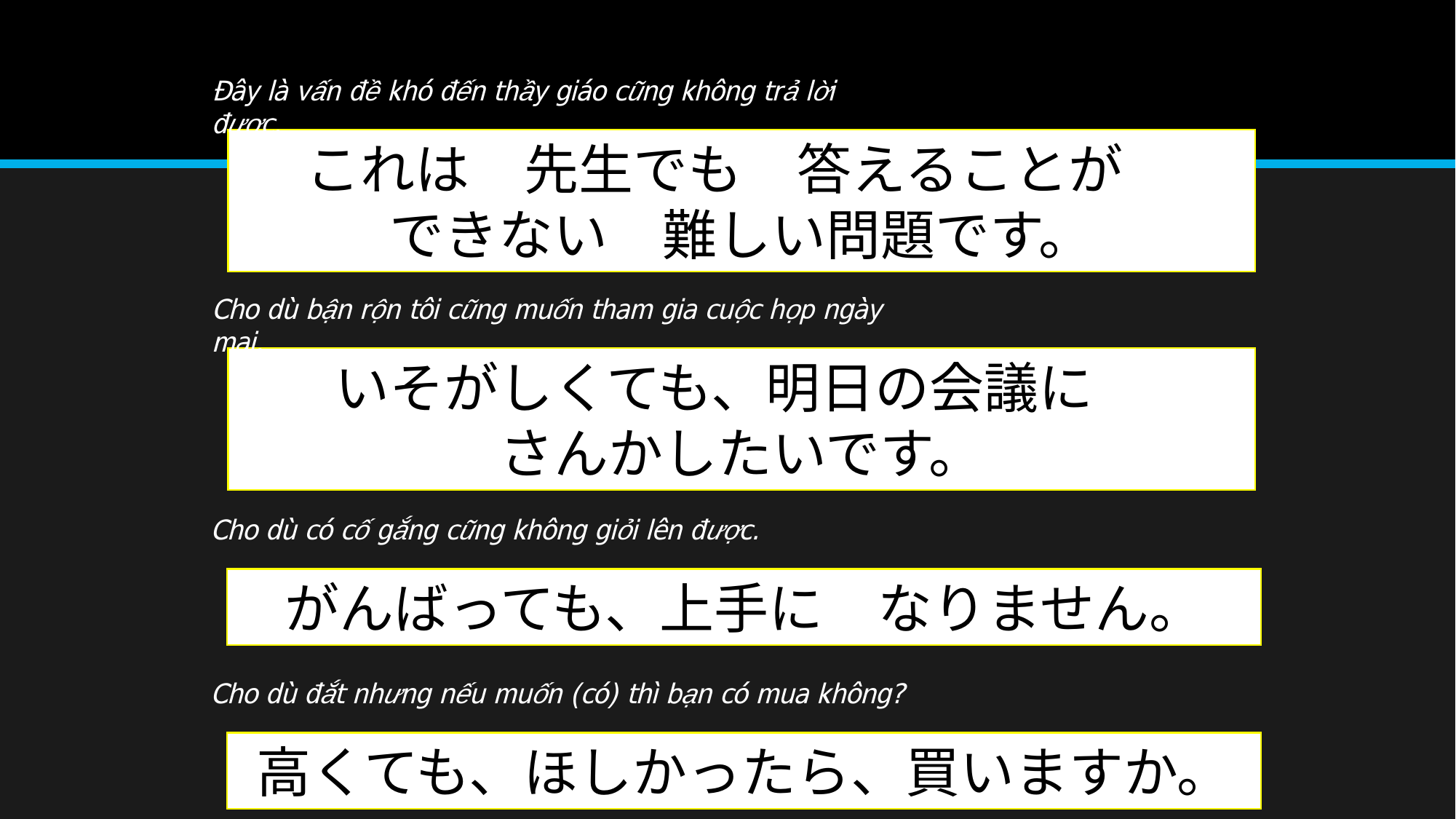

Đây là vấn đề khó đến thầy giáo cũng không trả lời được.
これは　先生でも　答えることが
できない　難しい問題です。
Cho dù bận rộn tôi cũng muốn tham gia cuộc họp ngày mai.
いそがしくても、明日の会議に
さんかしたいです。
Cho dù có cố gắng cũng không giỏi lên được.
がんばっても、上手に　なりません。
Cho dù đắt nhưng nếu muốn (có) thì bạn có mua không?
高くても、ほしかったら、買いますか。